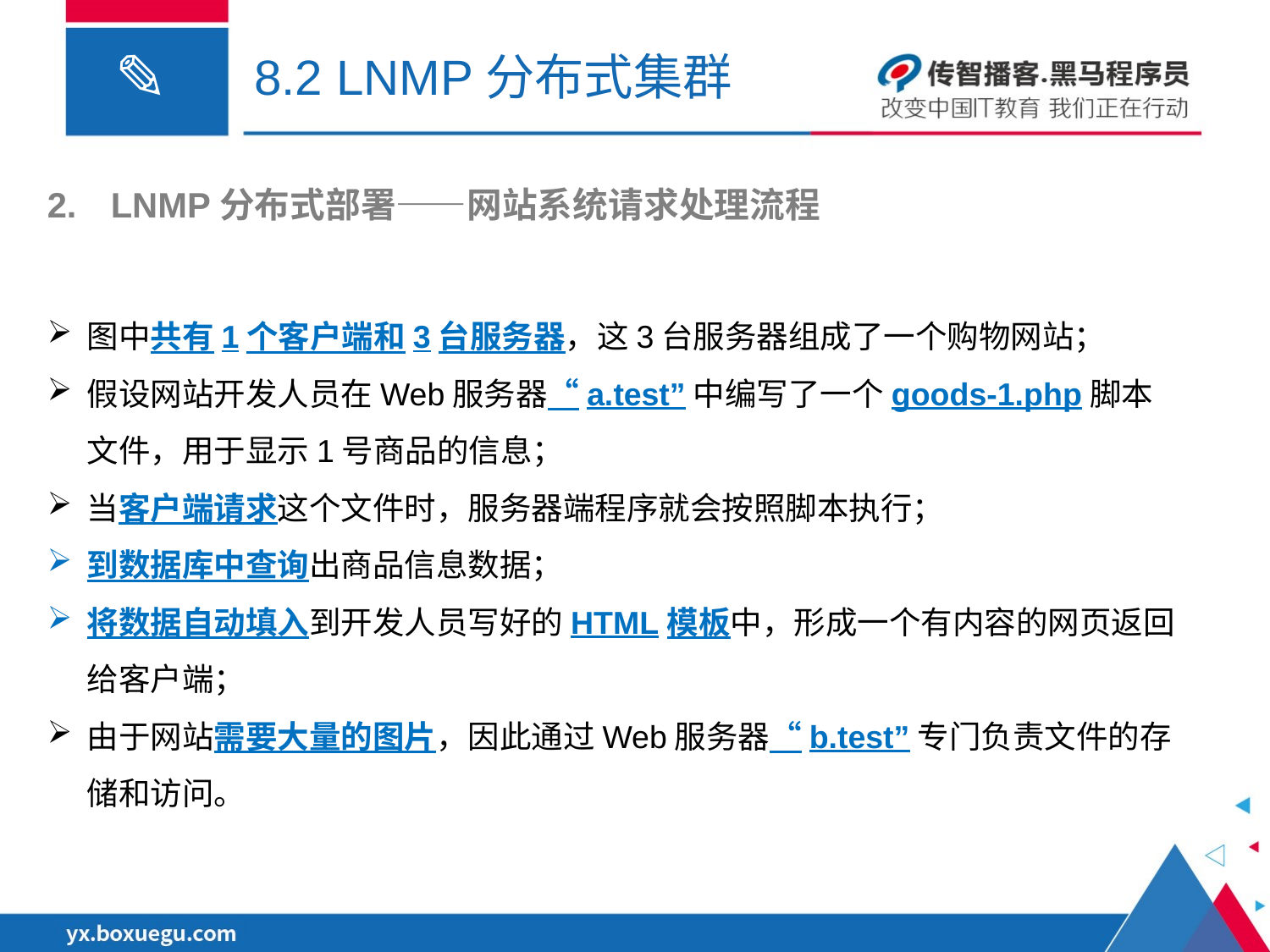

# 8.2 LNMP分布式集群
LNMP分布式部署——网站系统请求处理流程
图中共有1个客户端和3台服务器，这3台服务器组成了一个购物网站；
假设网站开发人员在Web服务器“a.test”中编写了一个goods-1.php脚本文件，用于显示1号商品的信息；
当客户端请求这个文件时，服务器端程序就会按照脚本执行；
到数据库中查询出商品信息数据；
将数据自动填入到开发人员写好的HTML模板中，形成一个有内容的网页返回给客户端；
由于网站需要大量的图片，因此通过Web服务器“b.test”专门负责文件的存储和访问。